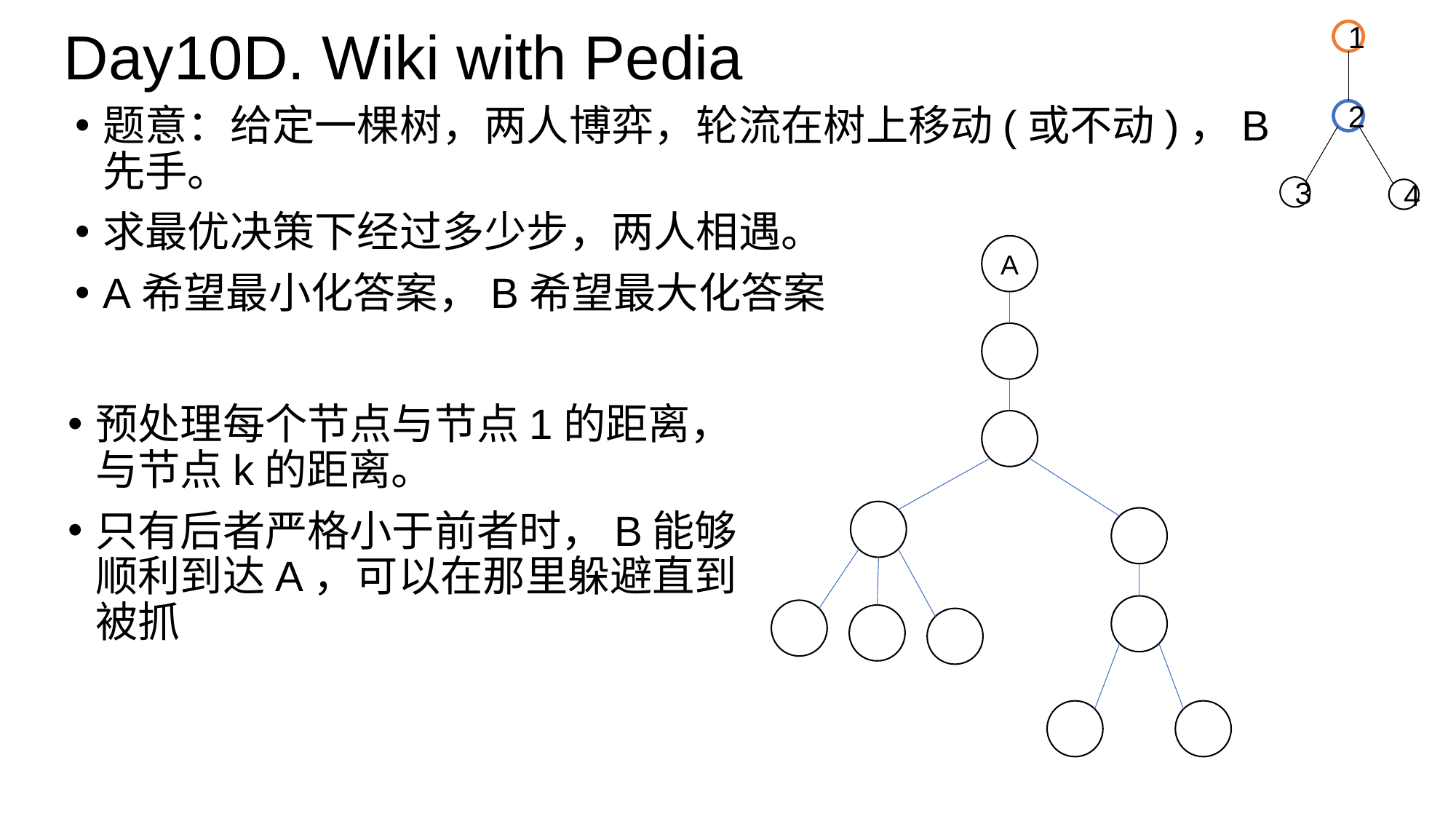

# Day10D. Wiki with Pedia
1
题意：给定一棵树，两人博弈，轮流在树上移动(或不动)，B先手。
求最优决策下经过多少步，两人相遇。
A希望最小化答案，B希望最大化答案

2
3
4
A

预处理每个节点与节点1的距离，与节点k的距离。
只有后者严格小于前者时，B能够顺利到达A，可以在那里躲避直到被抓